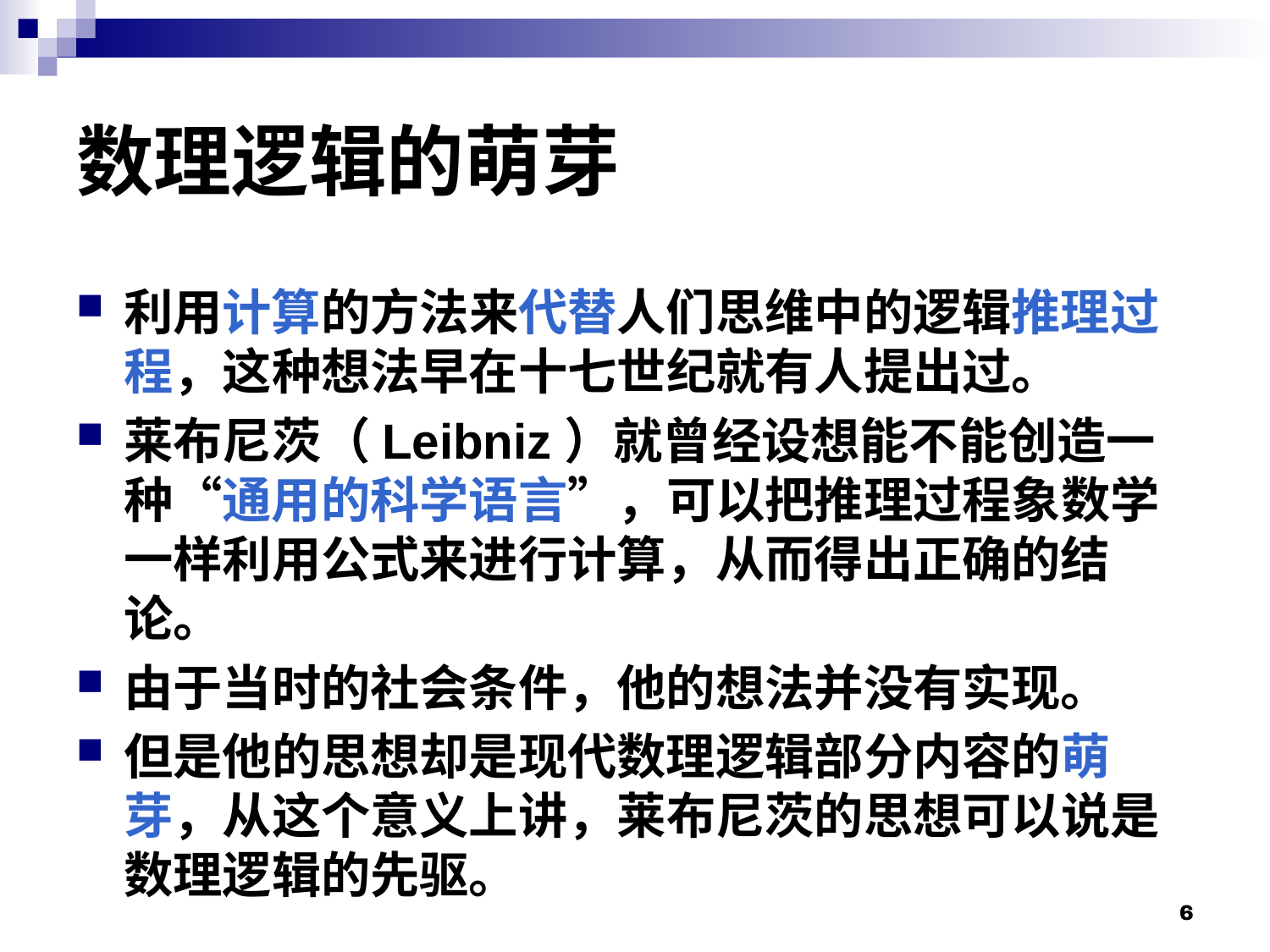

# 数理逻辑的萌芽
利用计算的方法来代替人们思维中的逻辑推理过程，这种想法早在十七世纪就有人提出过。
莱布尼茨（Leibniz）就曾经设想能不能创造一种“通用的科学语言”，可以把推理过程象数学一样利用公式来进行计算，从而得出正确的结论。
由于当时的社会条件，他的想法并没有实现。
但是他的思想却是现代数理逻辑部分内容的萌芽，从这个意义上讲，莱布尼茨的思想可以说是数理逻辑的先驱。
6